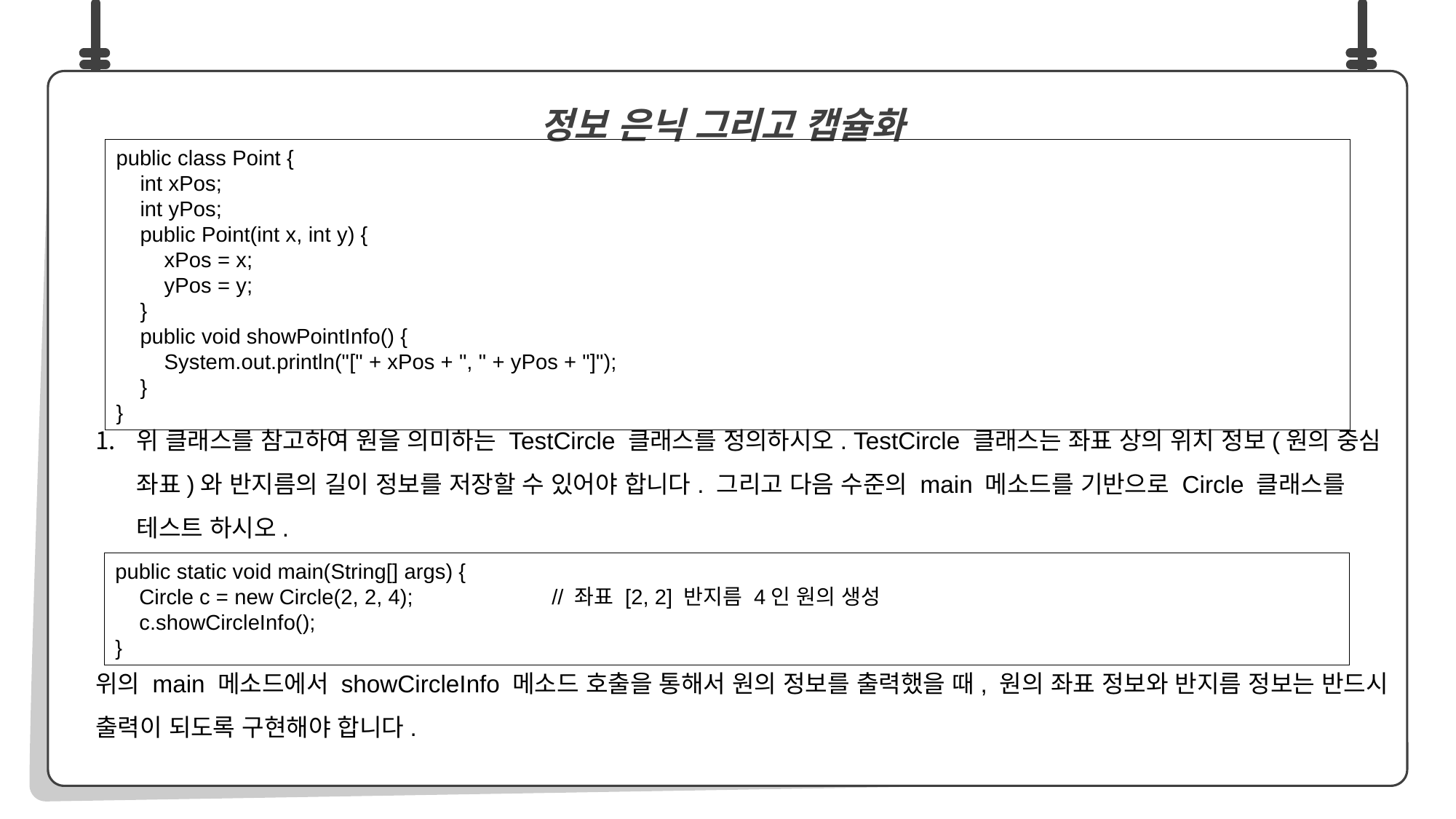

위 클래스를 참고하여 원을 의미하는 TestCircle 클래스를 정의하시오. TestCircle 클래스는 좌표 상의 위치 정보(원의 중심 좌표)와 반지름의 길이 정보를 저장할 수 있어야 합니다. 그리고 다음 수준의 main 메소드를 기반으로 Circle 클래스를 테스트 하시오.

위의 main 메소드에서 showCircleInfo 메소드 호출을 통해서 원의 정보를 출력했을 때, 원의 좌표 정보와 반지름 정보는 반드시 출력이 되도록 구현해야 합니다.

정보 은닉 그리고 캡슐화

public class Point {
    int xPos;
    int yPos;
    public Point(int x, int y) {
        xPos = x;
        yPos = y;
    }
    public void showPointInfo() {
        System.out.println("[" + xPos + ", " + yPos + "]");
    }
}
public static void main(String[] args) {
    Circle c = new Circle(2, 2, 4);		// 좌표 [2, 2] 반지름 4인 원의 생성
    c.showCircleInfo();
}